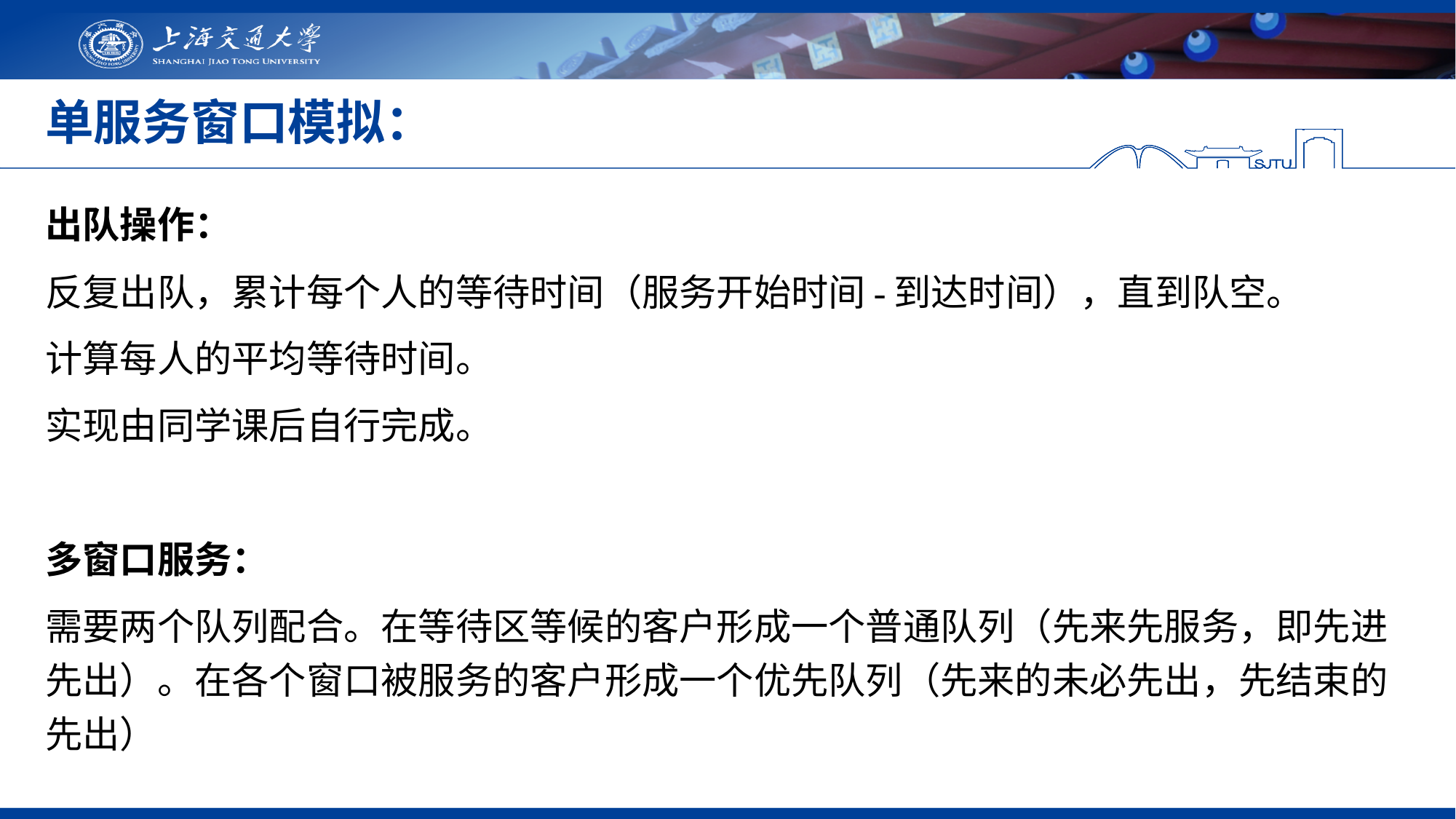

# 单服务窗口模拟：
出队操作：
反复出队，累计每个人的等待时间（服务开始时间-到达时间），直到队空。
计算每人的平均等待时间。
实现由同学课后自行完成。

多窗口服务：
需要两个队列配合。在等待区等候的客户形成一个普通队列（先来先服务，即先进先出）。在各个窗口被服务的客户形成一个优先队列（先来的未必先出，先结束的先出）